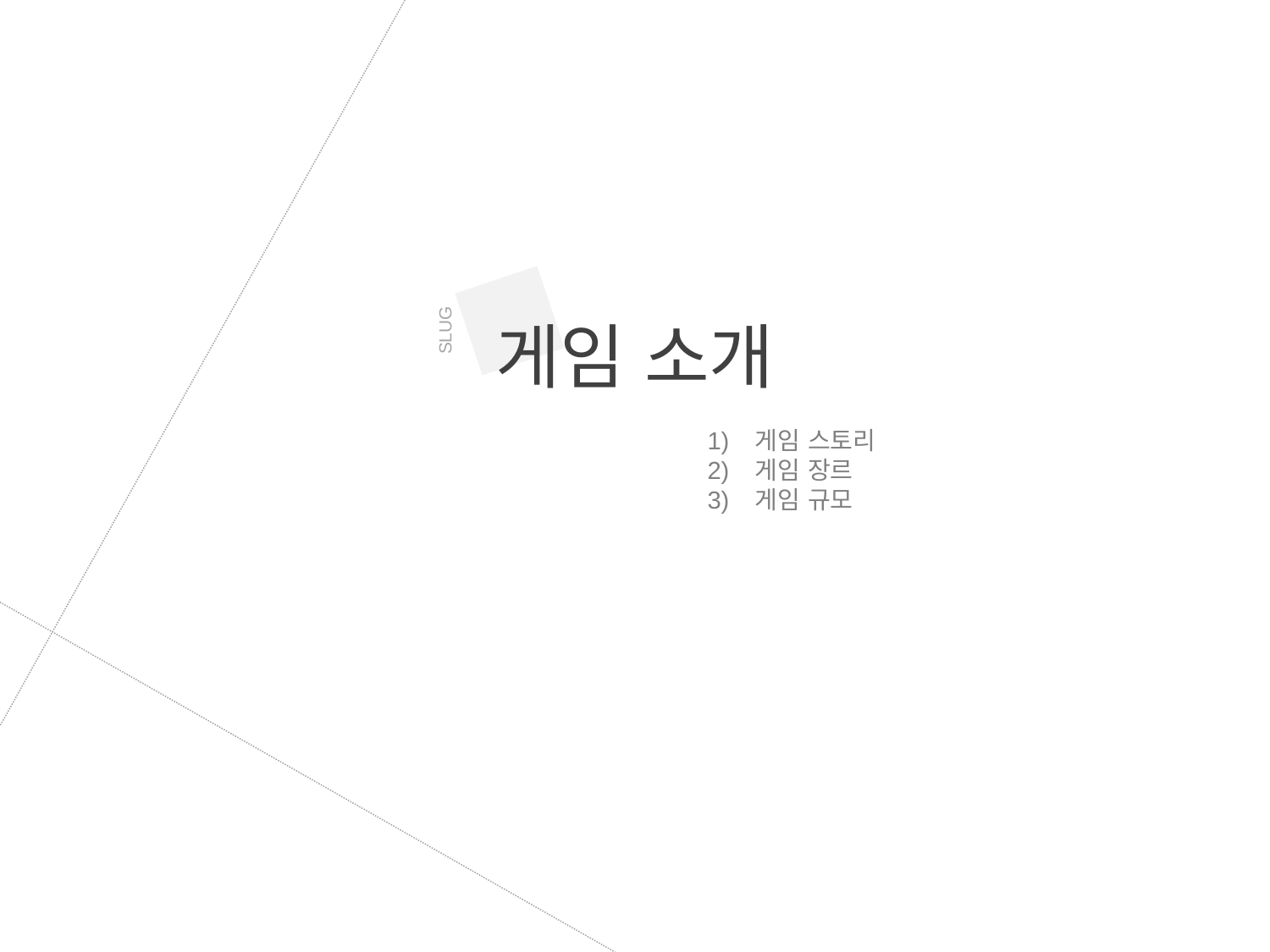

게임 소개
SLUG
게임 스토리
게임 장르
게임 규모